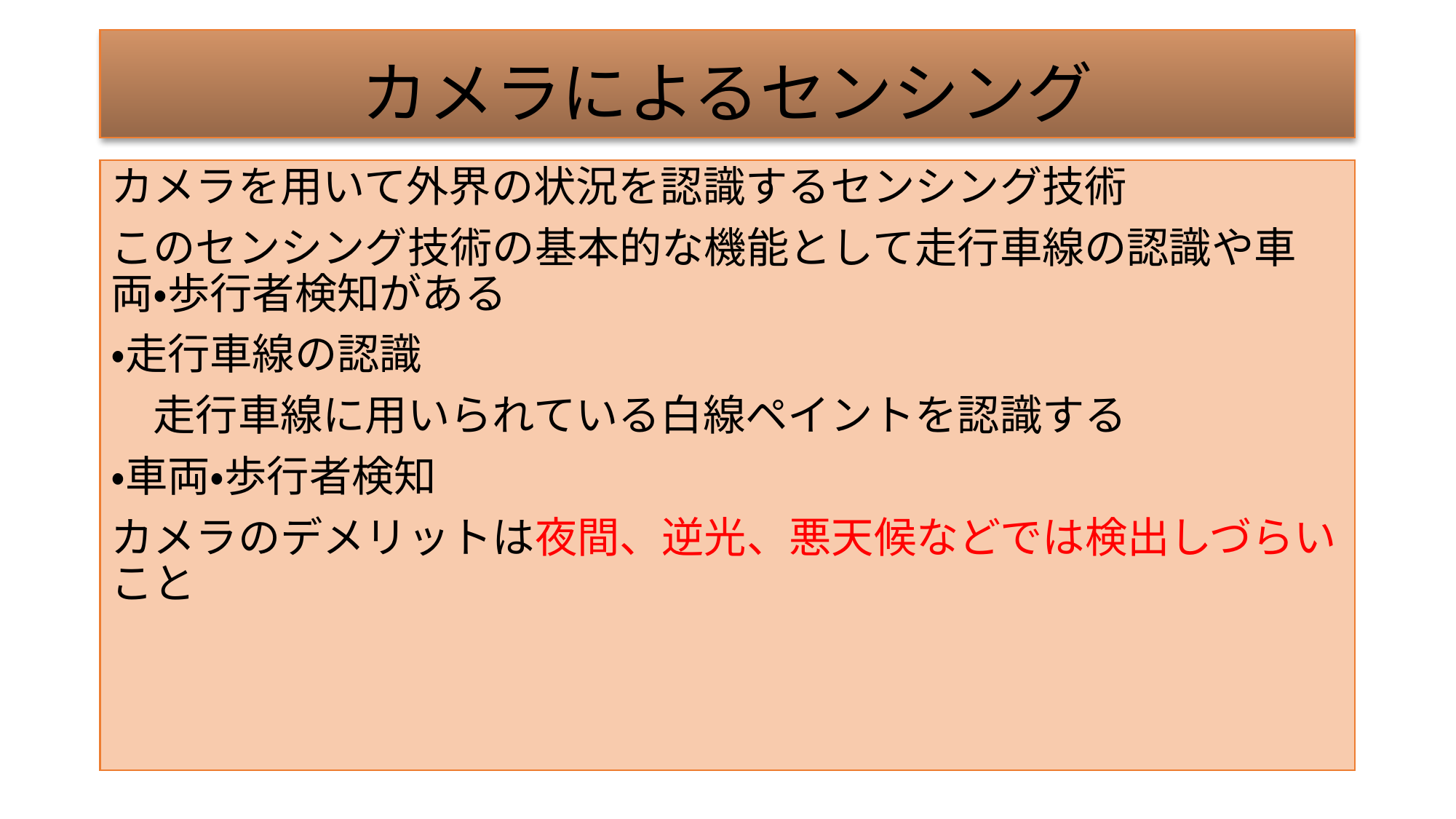

# カメラによるセンシング
カメラを用いて外界の状況を認識するセンシング技術
このセンシング技術の基本的な機能として走行車線の認識や車両・歩行者検知がある
・走行車線の認識
　走行車線に用いられている白線ペイントを認識する
・車両・歩行者検知
カメラのデメリットは夜間、逆光、悪天候などでは検出しづらいこと